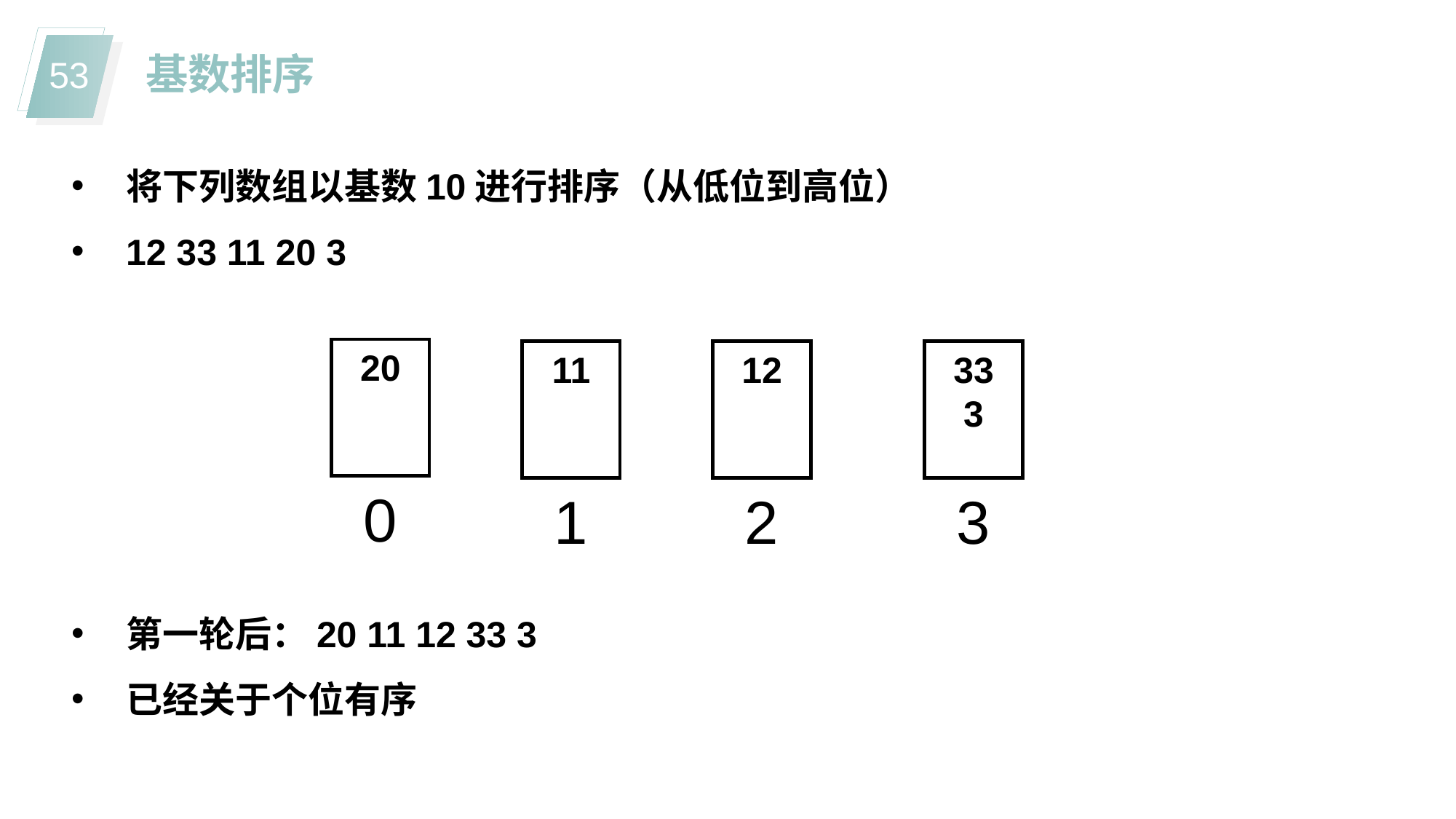

基数排序
将下列数组以基数10进行排序（从低位到高位）
12 33 11 20 3
20
11
12
33
3
0
1
2
3
第一轮后：20 11 12 33 3
已经关于个位有序